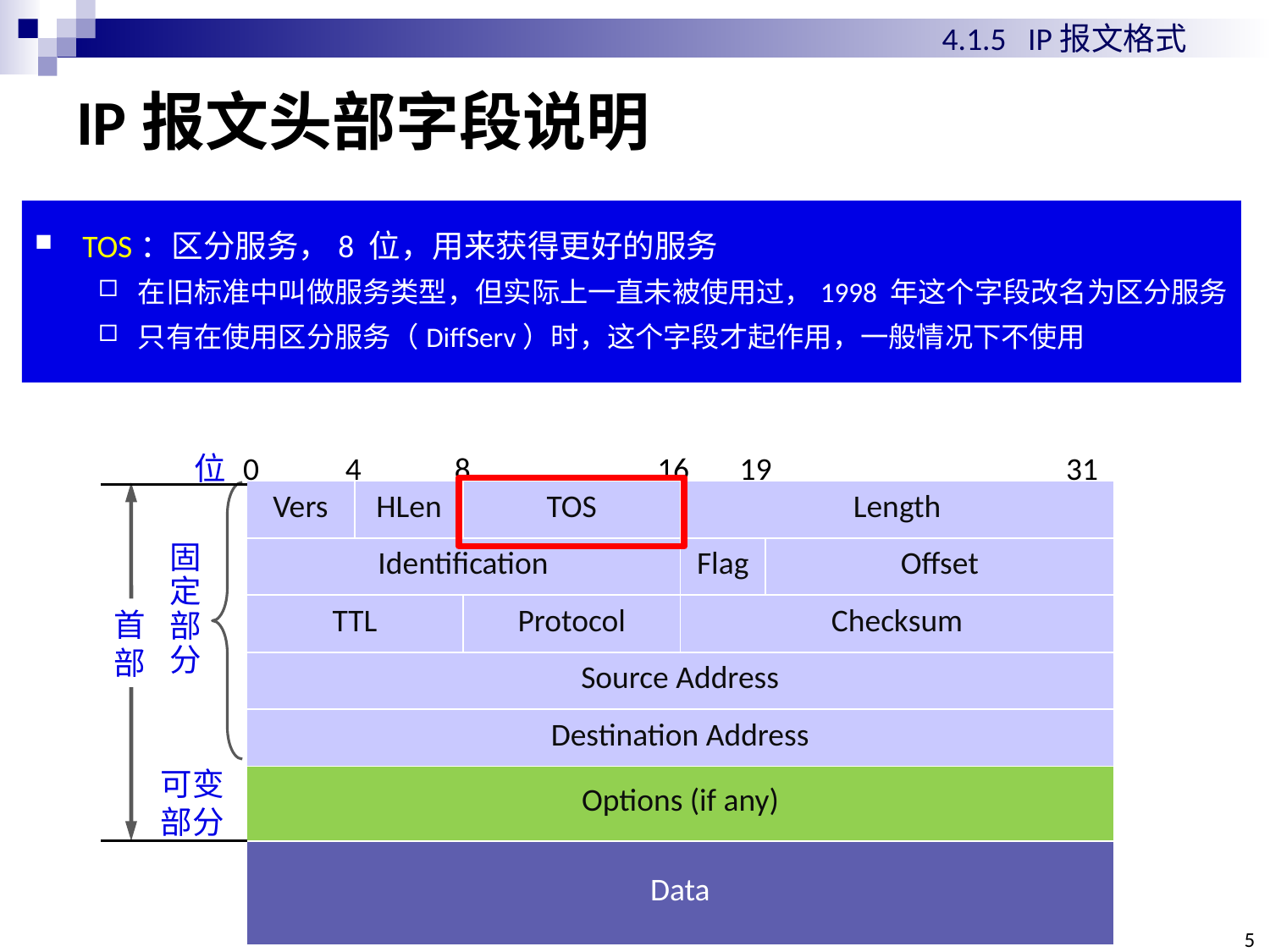

4.1.5   IP报文格式
# IP报文头部字段说明
TOS：区分服务，8 位，用来获得更好的服务
在旧标准中叫做服务类型，但实际上一直未被使用过，1998 年这个字段改名为区分服务
只有在使用区分服务（DiffServ）时，这个字段才起作用，一般情况下不使用
位
0            4             8                          16       19                                         31

| Vers | HLen | TOS | Length |  |
| --- | --- | --- | --- | --- |
| Identification |  |  | Flag | Offset |
| TTL |  | Protocol | Checksum |  |
| Source Address |  |  |  |  |
| Destination Address |  |  |  |  |
| Options (if any) |  |  |  |  |
| Data |  |  |  |  |

首
部
固
定
部
分
可变
部分
5